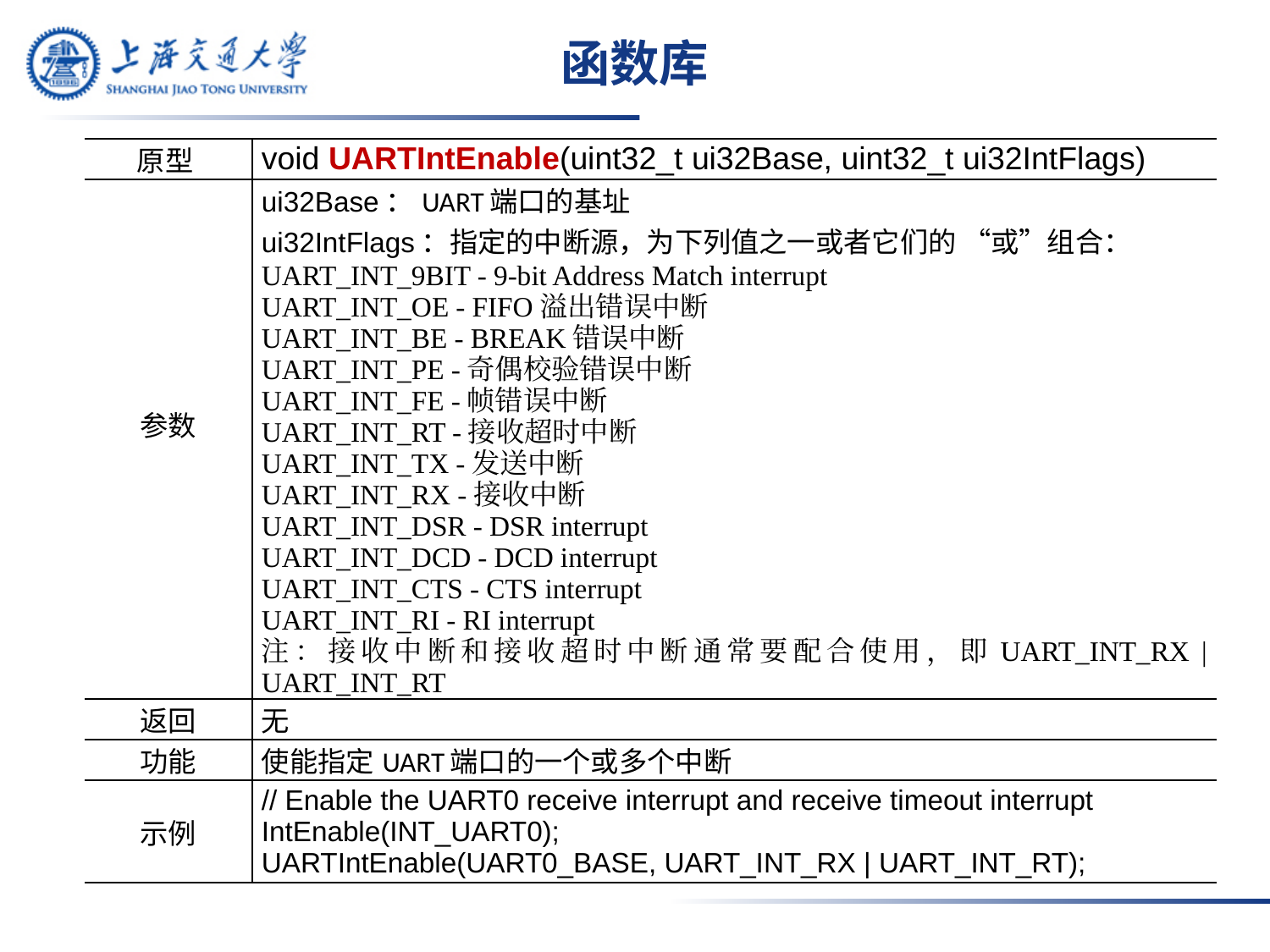

# 函数库
| 原型 | void UARTIntEnable(uint32\_t ui32Base, uint32\_t ui32IntFlags) |
| --- | --- |
| 参数 | ui32Base：UART端口的基址 ui32IntFlags：指定的中断源，为下列值之一或者它们的 “或”组合： UART\_INT\_9BIT - 9-bit Address Match interrupt UART\_INT\_OE - FIFO溢出错误中断 UART\_INT\_BE - BREAK错误中断 UART\_INT\_PE -奇偶校验错误中断 UART\_INT\_FE -帧错误中断 UART\_INT\_RT -接收超时中断 UART\_INT\_TX -发送中断 UART\_INT\_RX -接收中断 UART\_INT\_DSR - DSR interrupt UART\_INT\_DCD - DCD interrupt UART\_INT\_CTS - CTS interrupt UART\_INT\_RI - RI interrupt 注：接收中断和接收超时中断通常要配合使用，即UART\_INT\_RX | UART\_INT\_RT |
| 返回 | 无 |
| 功能 | 使能指定UART端口的一个或多个中断 |
| 示例 | // Enable the UART0 receive interrupt and receive timeout interrupt IntEnable(INT\_UART0); UARTIntEnable(UART0\_BASE, UART\_INT\_RX | UART\_INT\_RT); |